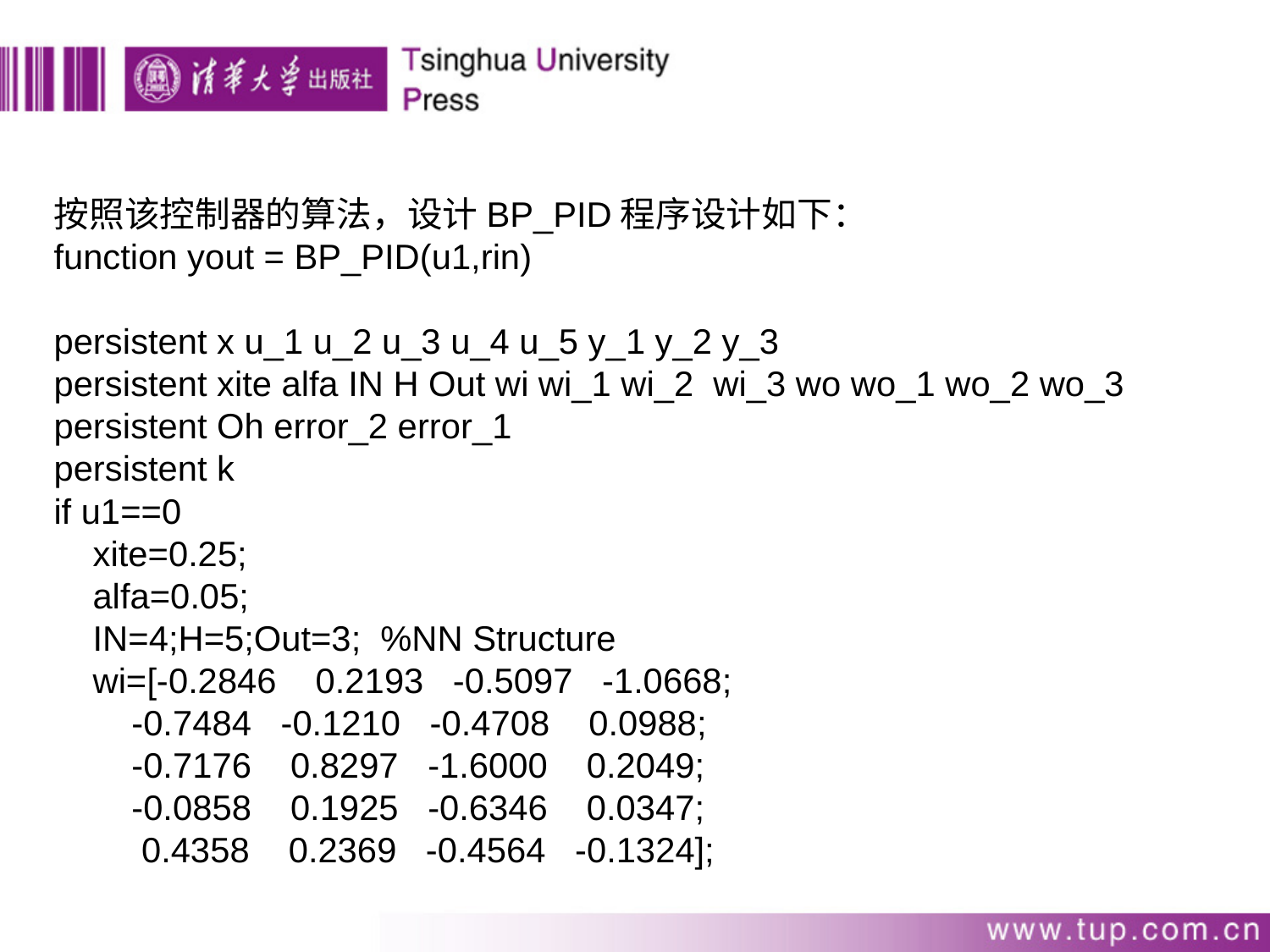

按照该控制器的算法，设计BP_PID程序设计如下：
function yout = BP_PID(u1,rin)

persistent x u_1 u_2 u_3 u_4 u_5 y_1 y_2 y_3
persistent xite alfa IN H Out wi wi_1 wi_2  wi_3 wo wo_1 wo_2 wo_3
persistent Oh error_2 error_1
persistent k
if u1==0
    xite=0.25;
    alfa=0.05;
    IN=4;H=5;Out=3;  %NN Structure
    wi=[-0.2846    0.2193   -0.5097   -1.0668;
        -0.7484   -0.1210   -0.4708    0.0988;
        -0.7176    0.8297   -1.6000    0.2049;
        -0.0858    0.1925   -0.6346    0.0347;
         0.4358    0.2369   -0.4564   -0.1324];